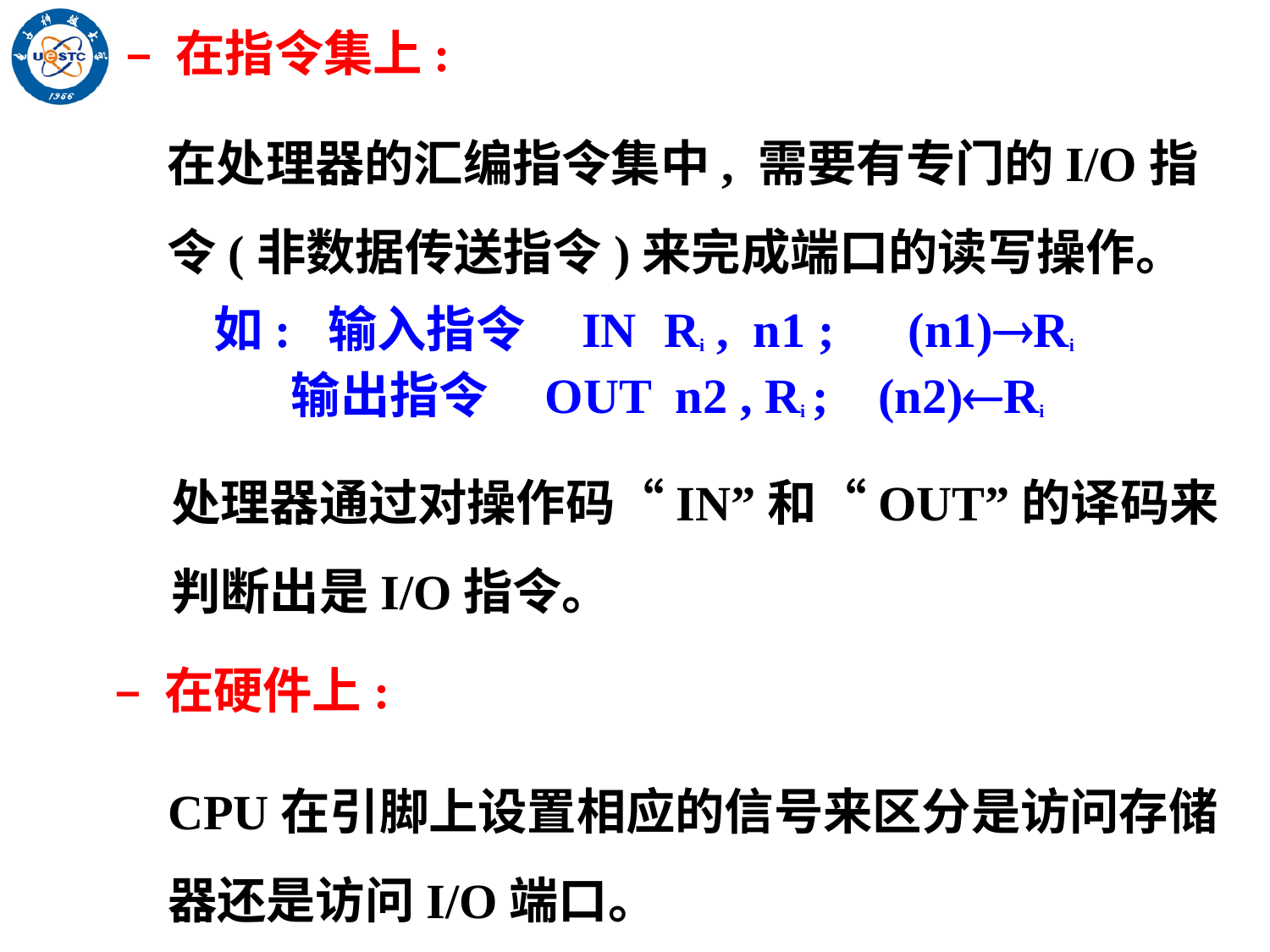

– 在指令集上:
在处理器的汇编指令集中, 需要有专门的I/O指令(非数据传送指令)来完成端口的读写操作。
     如:  输入指令    IN  Ri ,  n1 ;      (n1)→Ri
           输出指令    OUT  n2 , Ri ;    (n2)←Ri
处理器通过对操作码“IN”和“OUT”的译码来判断出是I/O指令。
– 在硬件上:
CPU在引脚上设置相应的信号来区分是访问存储器还是访问I/O端口。